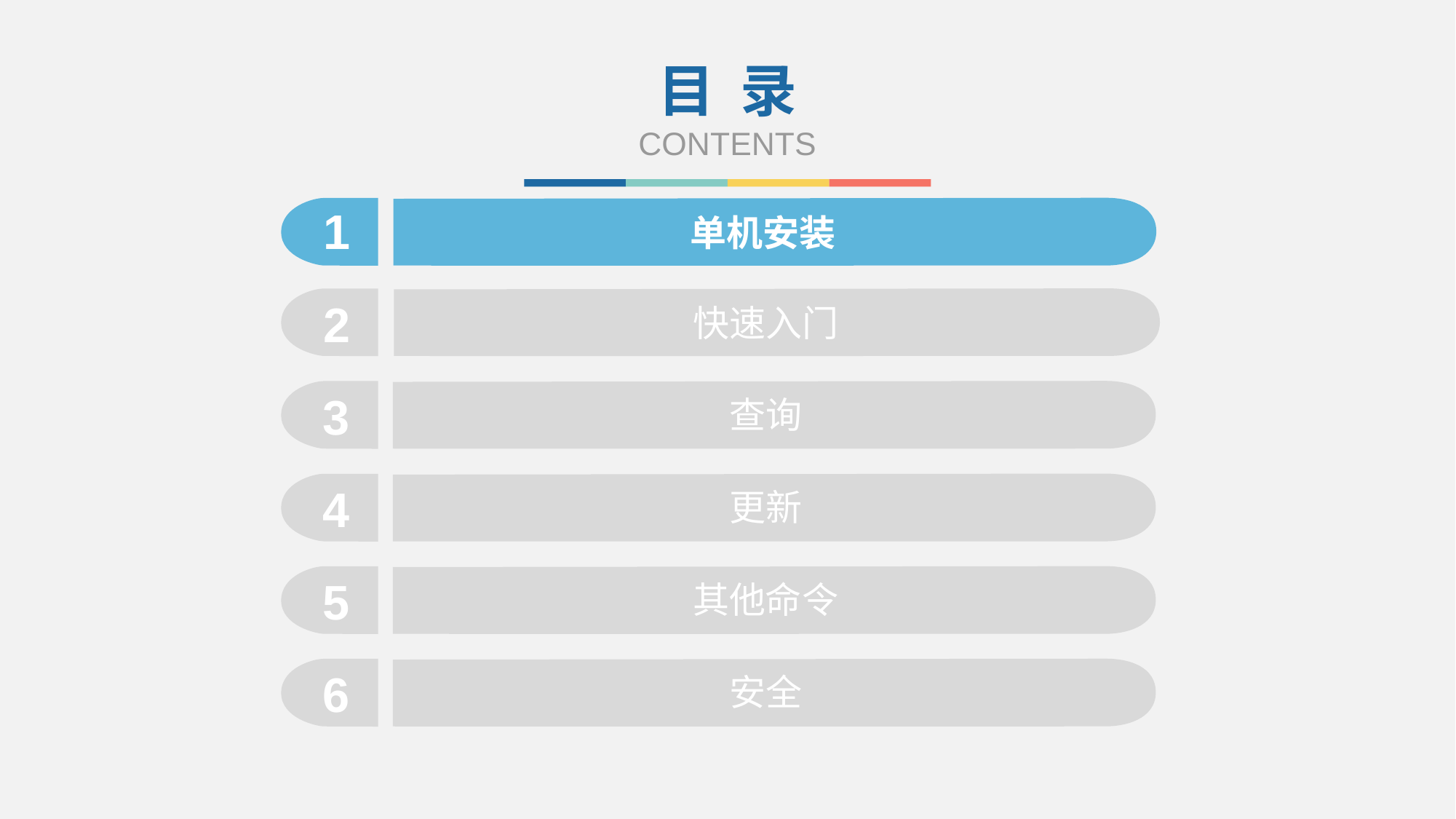

目  录
CONTENTS

1

单机安装

2

快速入门

3

查询

4

更新

5

其他命令

6

安全